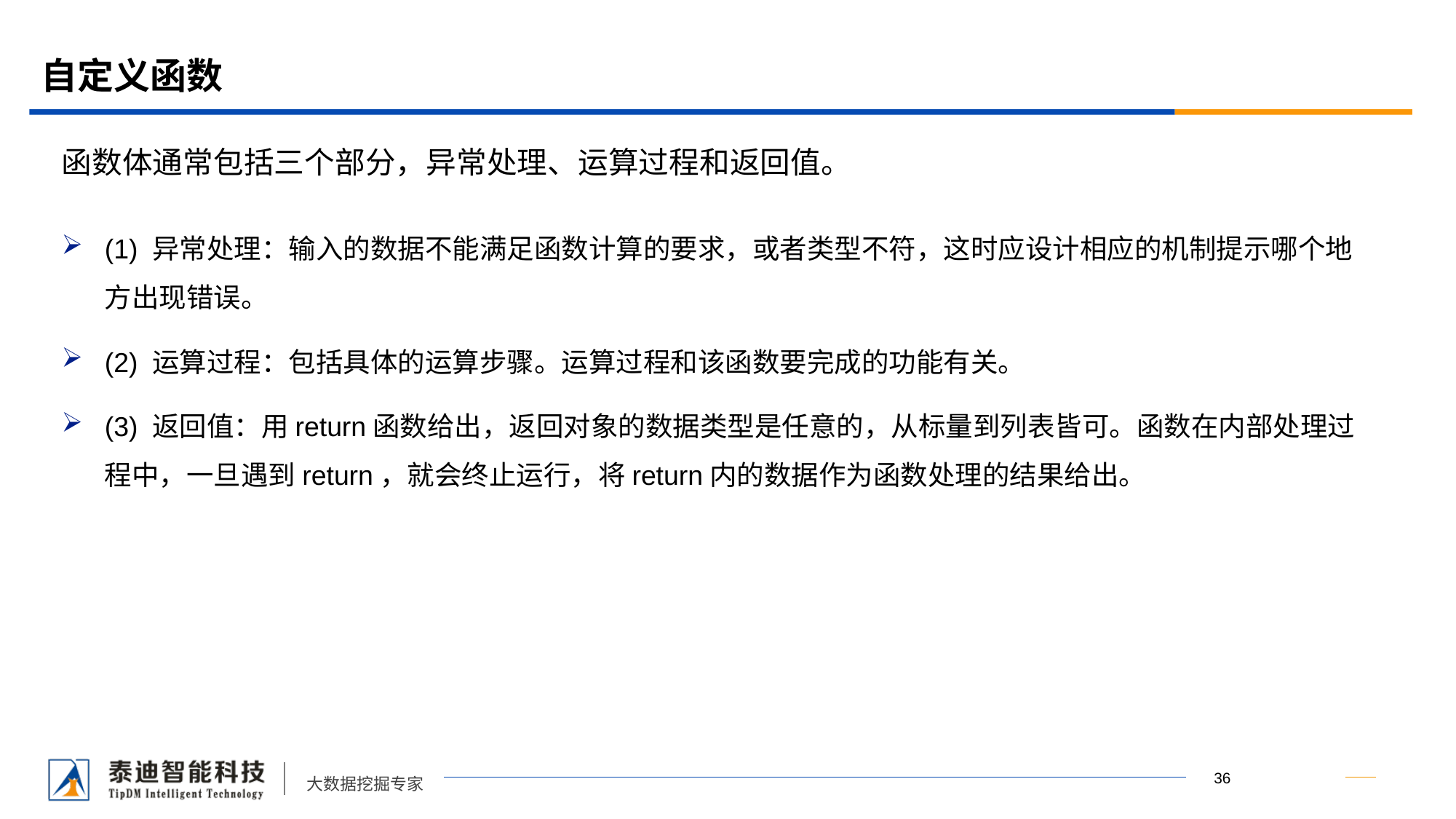

# 自定义函数

函数体通常包括三个部分，异常处理、运算过程和返回值。

(1) 异常处理：输入的数据不能满足函数计算的要求，或者类型不符，这时应设计相应的机制提示哪个地方出现错误。
(2) 运算过程：包括具体的运算步骤。运算过程和该函数要完成的功能有关。
(3) 返回值：用return函数给出，返回对象的数据类型是任意的，从标量到列表皆可。函数在内部处理过程中，一旦遇到return，就会终止运行，将return内的数据作为函数处理的结果给出。